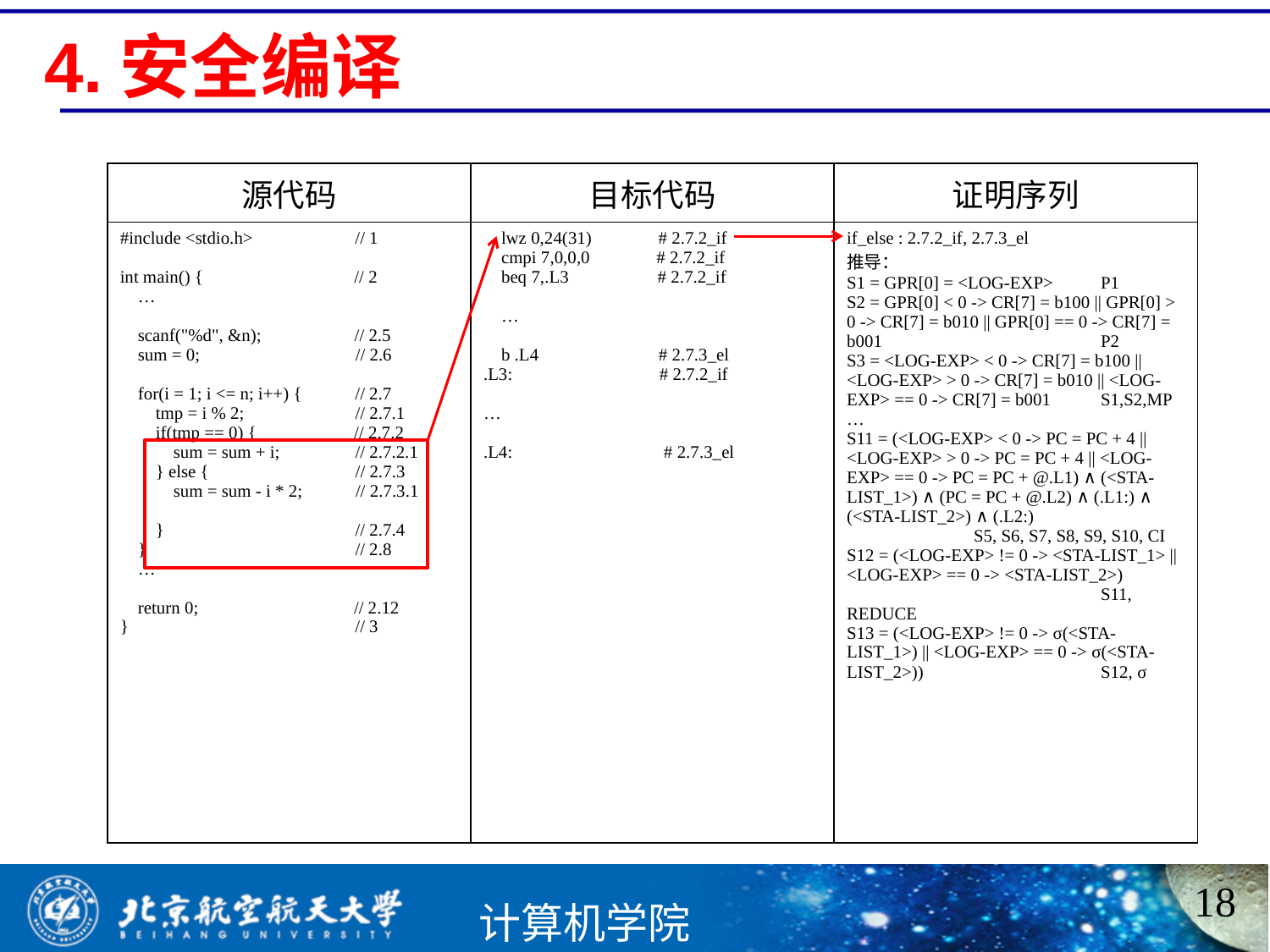

# 4.安全编译

| 源代码 | 目标代码 | 证明序列 |
| --- | --- | --- |
| #include <stdio.h> // 1 int main() { // 2 … scanf("%d", &n); // 2.5 sum = 0; // 2.6 for(i = 1; i <= n; i++) { // 2.7 tmp = i % 2; // 2.7.1 if(tmp == 0) { // 2.7.2 sum = sum + i; // 2.7.2.1 } else { // 2.7.3 sum = sum - i \* 2; // 2.7.3.1 } // 2.7.4 } // 2.8 … return 0; // 2.12 } // 3 | lwz 0,24(31) # 2.7.2\_if cmpi 7,0,0,0 # 2.7.2\_if beq 7,.L3 # 2.7.2\_if … b .L4 # 2.7.3\_el .L3: # 2.7.2\_if … .L4: # 2.7.3\_el | if\_else : 2.7.2\_if, 2.7.3\_el 推导： S1 = GPR[0] = <LOG-EXP> P1 S2 = GPR[0] < 0 -> CR[7] = b100 || GPR[0] > 0 -> CR[7] = b010 || GPR[0] == 0 -> CR[7] = b001 P2 S3 = <LOG-EXP> < 0 -> CR[7] = b100 || <LOG-EXP> > 0 -> CR[7] = b010 || <LOG-EXP> == 0 -> CR[7] = b001 S1,S2,MP … S11 = (<LOG-EXP> < 0 -> PC = PC + 4 || <LOG-EXP> > 0 -> PC = PC + 4 || <LOG-EXP> == 0 -> PC = PC + @.L1) ∧ (<STA-LIST\_1>) ∧ (PC = PC + @.L2) ∧ (.L1:) ∧ (<STA-LIST\_2>) ∧ (.L2:) S5, S6, S7, S8, S9, S10, CI S12 = (<LOG-EXP> != 0 -> <STA-LIST\_1> || <LOG-EXP> == 0 -> <STA-LIST\_2>) S11, REDUCE S13 = (<LOG-EXP> != 0 -> σ(<STA-LIST\_1>) || <LOG-EXP> == 0 -> σ(<STA-LIST\_2>)) S12, σ |